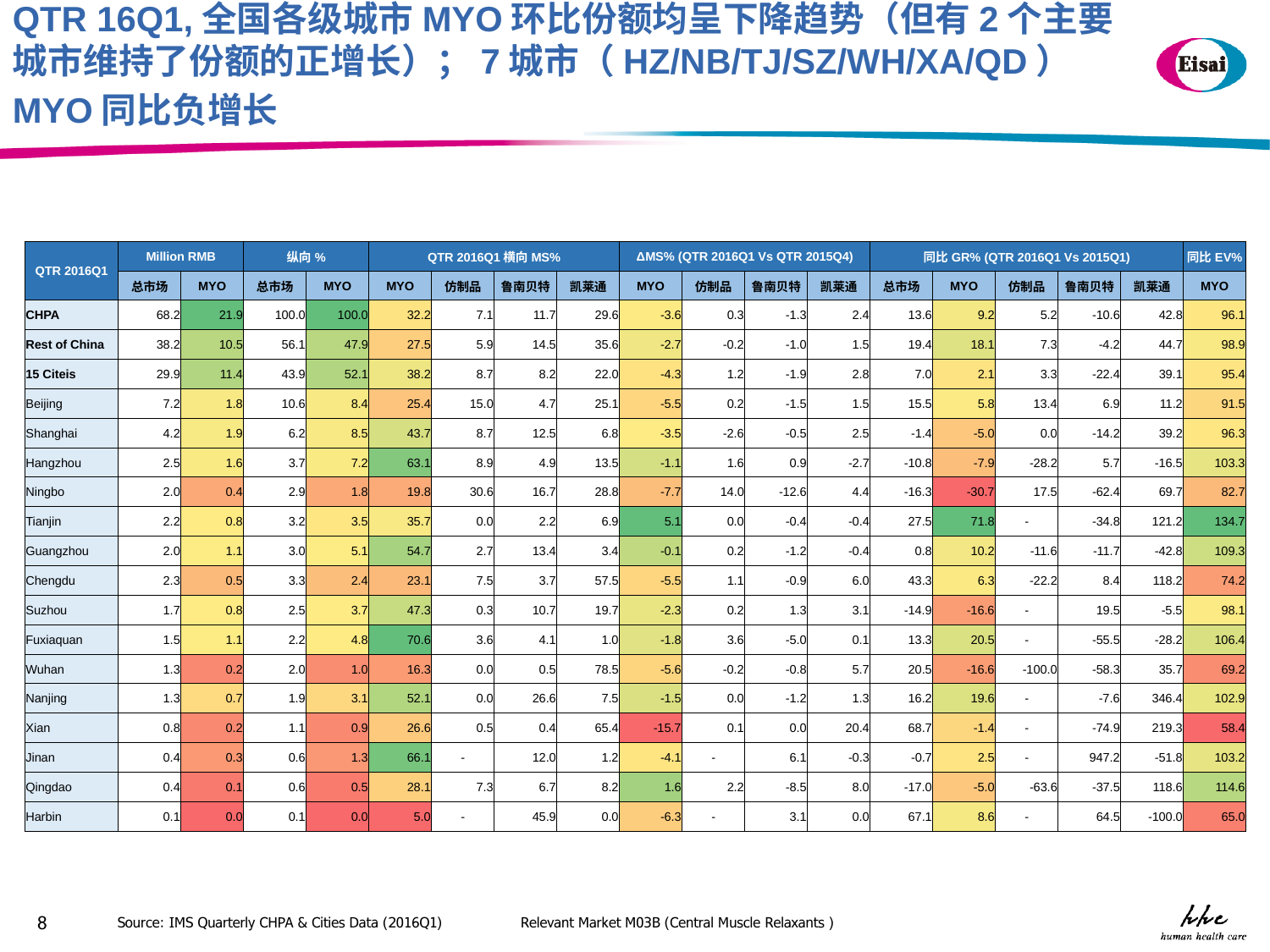

QTR 16Q1,全国各级城市MYO环比份额均呈下降趋势（但有2个主要城市维持了份额的正增长）；7城市（HZ/NB/TJ/SZ/WH/XA/QD）
MYO同比负增长
| QTR 2016Q1 | Million RMB |  | 纵向% |  | QTR 2016Q1横向MS% |  |  |  | ΔMS% (QTR 2016Q1 Vs QTR 2015Q4) |  |  |  | 同比GR% (QTR 2016Q1 Vs 2015Q1) |  |  |  |  | 同比EV% |
| --- | --- | --- | --- | --- | --- | --- | --- | --- | --- | --- | --- | --- | --- | --- | --- | --- | --- | --- |
|  | 总市场 | MYO | 总市场 | MYO | MYO | 仿制品 | 鲁南贝特 | 凯莱通 | MYO | 仿制品 | 鲁南贝特 | 凯莱通 | 总市场 | MYO | 仿制品 | 鲁南贝特 | 凯莱通 | MYO |
| CHPA | 68.2 | 21.9 | 100.0 | 100.0 | 32.2 | 7.1 | 11.7 | 29.6 | -3.6 | 0.3 | -1.3 | 2.4 | 13.6 | 9.2 | 5.2 | -10.6 | 42.8 | 96.1 |
| Rest of China | 38.2 | 10.5 | 56.1 | 47.9 | 27.5 | 5.9 | 14.5 | 35.6 | -2.7 | -0.2 | -1.0 | 1.5 | 19.4 | 18.1 | 7.3 | -4.2 | 44.7 | 98.9 |
| 15 Citeis | 29.9 | 11.4 | 43.9 | 52.1 | 38.2 | 8.7 | 8.2 | 22.0 | -4.3 | 1.2 | -1.9 | 2.8 | 7.0 | 2.1 | 3.3 | -22.4 | 39.1 | 95.4 |
| Beijing | 7.2 | 1.8 | 10.6 | 8.4 | 25.4 | 15.0 | 4.7 | 25.1 | -5.5 | 0.2 | -1.5 | 1.5 | 15.5 | 5.8 | 13.4 | 6.9 | 11.2 | 91.5 |
| Shanghai | 4.2 | 1.9 | 6.2 | 8.5 | 43.7 | 8.7 | 12.5 | 6.8 | -3.5 | -2.6 | -0.5 | 2.5 | -1.4 | -5.0 | 0.0 | -14.2 | 39.2 | 96.3 |
| Hangzhou | 2.5 | 1.6 | 3.7 | 7.2 | 63.1 | 8.9 | 4.9 | 13.5 | -1.1 | 1.6 | 0.9 | -2.7 | -10.8 | -7.9 | -28.2 | 5.7 | -16.5 | 103.3 |
| Ningbo | 2.0 | 0.4 | 2.9 | 1.8 | 19.8 | 30.6 | 16.7 | 28.8 | -7.7 | 14.0 | -12.6 | 4.4 | -16.3 | -30.7 | 17.5 | -62.4 | 69.7 | 82.7 |
| Tianjin | 2.2 | 0.8 | 3.2 | 3.5 | 35.7 | 0.0 | 2.2 | 6.9 | 5.1 | 0.0 | -0.4 | -0.4 | 27.5 | 71.8 | - | -34.8 | 121.2 | 134.7 |
| Guangzhou | 2.0 | 1.1 | 3.0 | 5.1 | 54.7 | 2.7 | 13.4 | 3.4 | -0.1 | 0.2 | -1.2 | -0.4 | 0.8 | 10.2 | -11.6 | -11.7 | -42.8 | 109.3 |
| Chengdu | 2.3 | 0.5 | 3.3 | 2.4 | 23.1 | 7.5 | 3.7 | 57.5 | -5.5 | 1.1 | -0.9 | 6.0 | 43.3 | 6.3 | -22.2 | 8.4 | 118.2 | 74.2 |
| Suzhou | 1.7 | 0.8 | 2.5 | 3.7 | 47.3 | 0.3 | 10.7 | 19.7 | -2.3 | 0.2 | 1.3 | 3.1 | -14.9 | -16.6 | - | 19.5 | -5.5 | 98.1 |
| Fuxiaquan | 1.5 | 1.1 | 2.2 | 4.8 | 70.6 | 3.6 | 4.1 | 1.0 | -1.8 | 3.6 | -5.0 | 0.1 | 13.3 | 20.5 | - | -55.5 | -28.2 | 106.4 |
| Wuhan | 1.3 | 0.2 | 2.0 | 1.0 | 16.3 | 0.0 | 0.5 | 78.5 | -5.6 | -0.2 | -0.8 | 5.7 | 20.5 | -16.6 | -100.0 | -58.3 | 35.7 | 69.2 |
| Nanjing | 1.3 | 0.7 | 1.9 | 3.1 | 52.1 | 0.0 | 26.6 | 7.5 | -1.5 | 0.0 | -1.2 | 1.3 | 16.2 | 19.6 | - | -7.6 | 346.4 | 102.9 |
| Xian | 0.8 | 0.2 | 1.1 | 0.9 | 26.6 | 0.5 | 0.4 | 65.4 | -15.7 | 0.1 | 0.0 | 20.4 | 68.7 | -1.4 | - | -74.9 | 219.3 | 58.4 |
| Jinan | 0.4 | 0.3 | 0.6 | 1.3 | 66.1 | - | 12.0 | 1.2 | -4.1 | - | 6.1 | -0.3 | -0.7 | 2.5 | - | 947.2 | -51.8 | 103.2 |
| Qingdao | 0.4 | 0.1 | 0.6 | 0.5 | 28.1 | 7.3 | 6.7 | 8.2 | 1.6 | 2.2 | -8.5 | 8.0 | -17.0 | -5.0 | -63.6 | -37.5 | 118.6 | 114.6 |
| Harbin | 0.1 | 0.0 | 0.1 | 0.0 | 5.0 | - | 45.9 | 0.0 | -6.3 | - | 3.1 | 0.0 | 67.1 | 8.6 | - | 64.5 | -100.0 | 65.0 |
Source: IMS Quarterly CHPA & Cities Data (2016Q1)
 Relevant Market M03B (Central Muscle Relaxants )
8